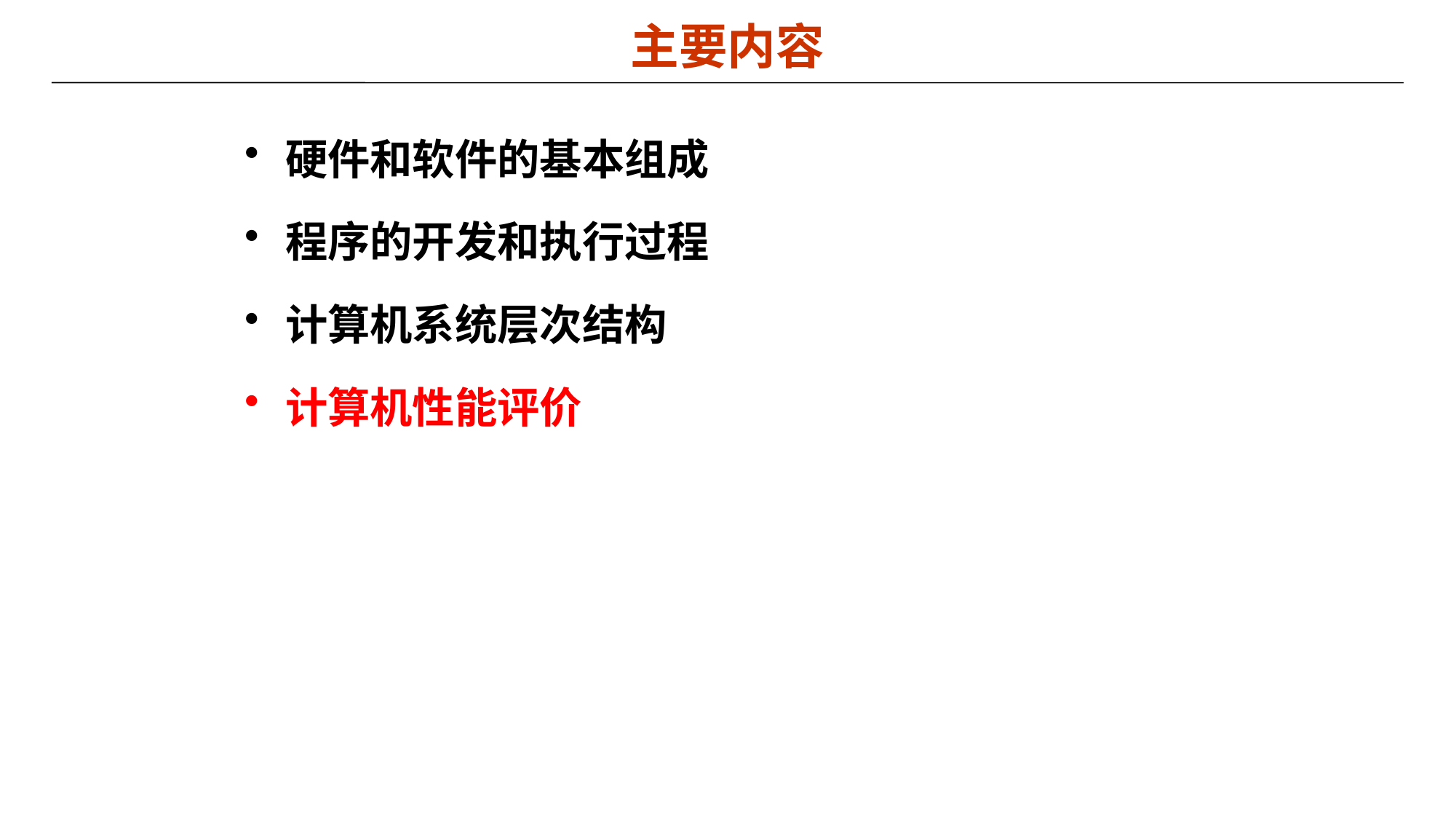

主要内容
硬件和软件的基本组成
程序的开发和执行过程
计算机系统层次结构
计算机性能评价